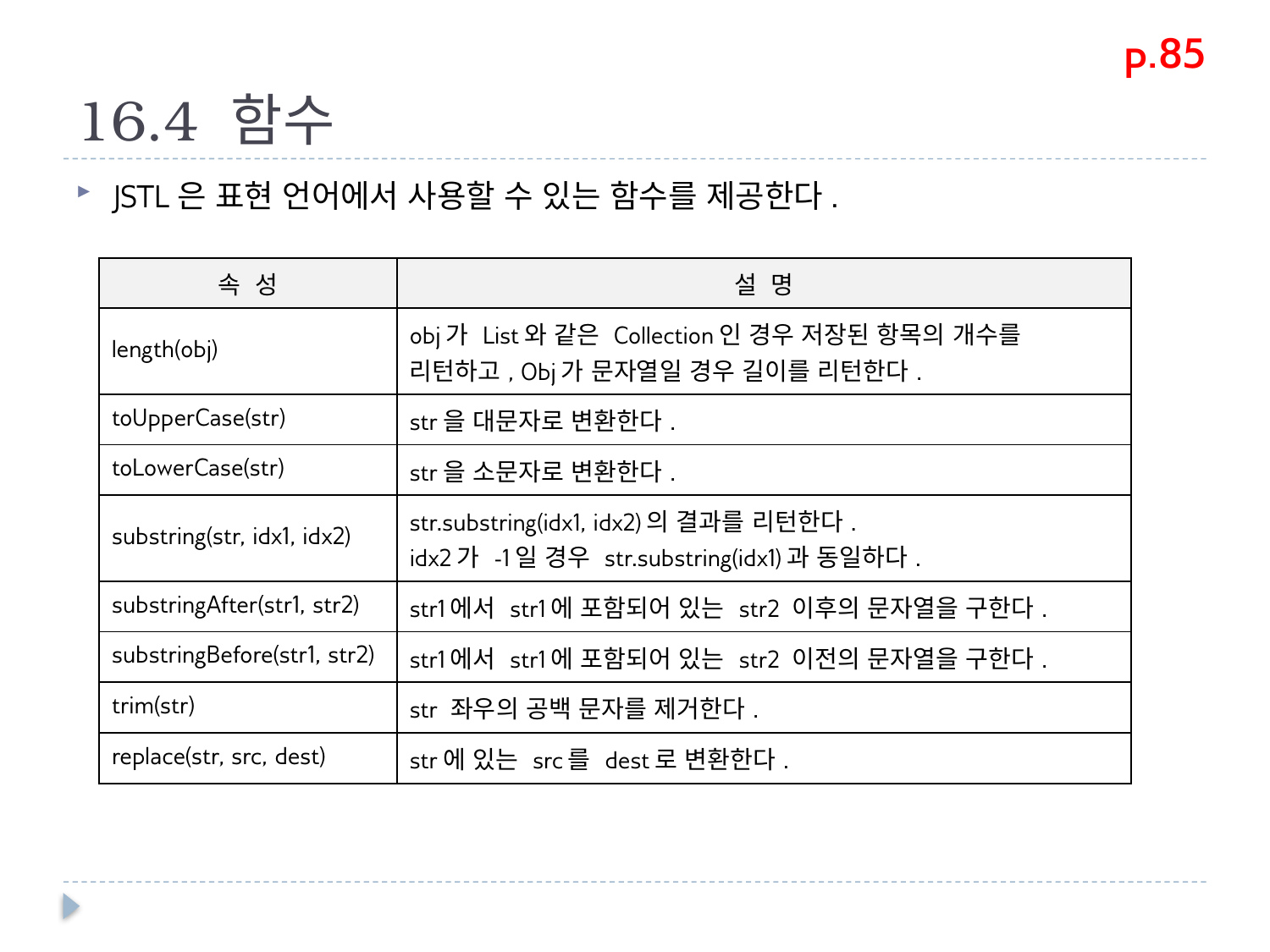

p.85
# 16.4 함수
JSTL은 표현 언어에서 사용할 수 있는 함수를 제공한다.
| 속 성 | 설 명 |
| --- | --- |
| length(obj) | obj가 List와 같은 Collection인 경우 저장된 항목의 개수를 리턴하고, Obj가 문자열일 경우 길이를 리턴한다. |
| toUpperCase(str) | str을 대문자로 변환한다. |
| toLowerCase(str) | str을 소문자로 변환한다. |
| substring(str, idx1, idx2) | str.substring(idx1, idx2)의 결과를 리턴한다. idx2가 -1일 경우 str.substring(idx1)과 동일하다. |
| substringAfter(str1, str2) | str1에서 str1에 포함되어 있는 str2 이후의 문자열을 구한다. |
| substringBefore(str1, str2) | str1에서 str1에 포함되어 있는 str2 이전의 문자열을 구한다. |
| trim(str) | str 좌우의 공백 문자를 제거한다. |
| replace(str, src, dest) | str에 있는 src를 dest로 변환한다. |